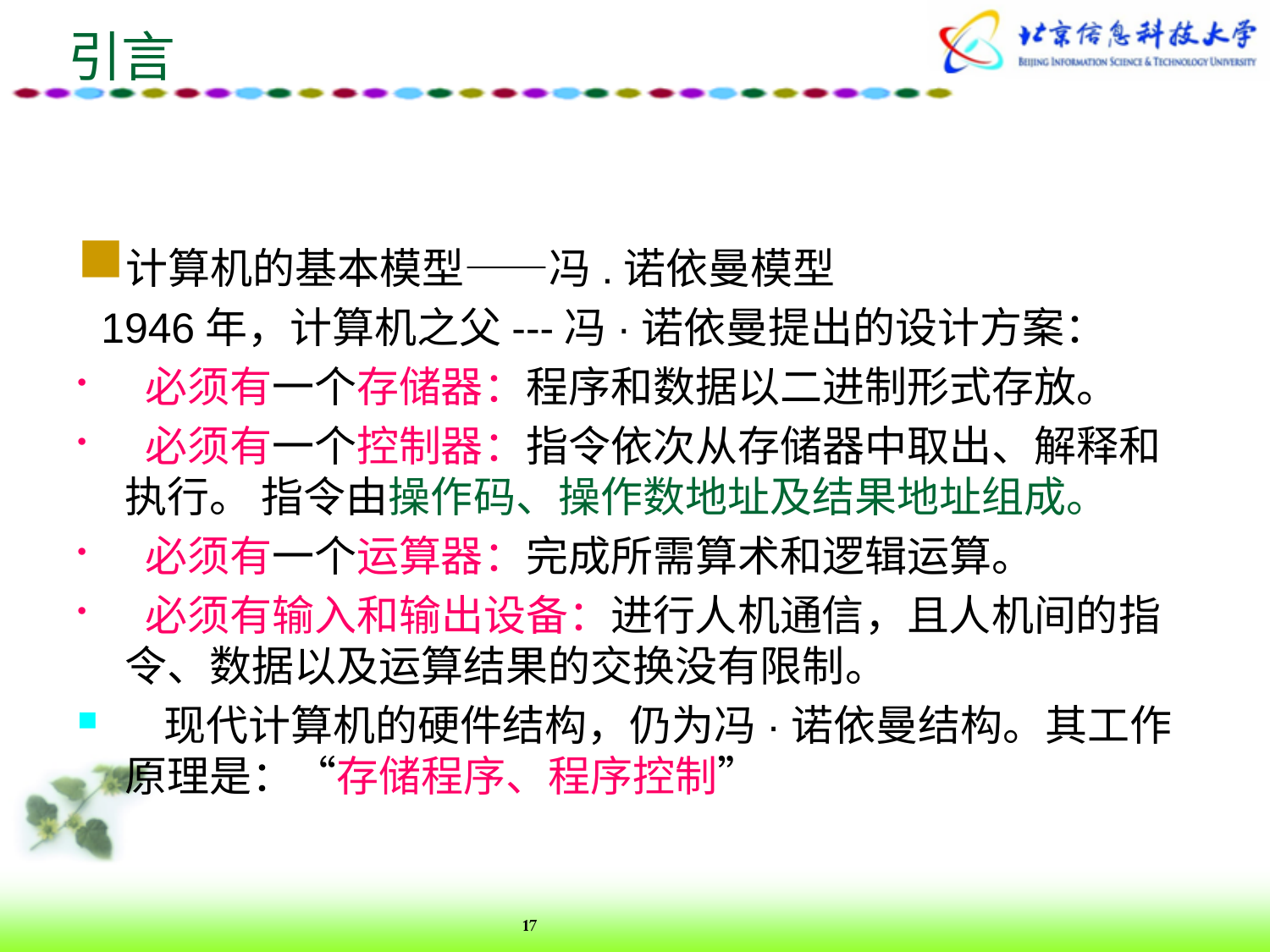

# 引言

计算机的基本模型——冯.诺依曼模型
  1946年，计算机之父---冯·诺依曼提出的设计方案：
 必须有一个存储器：程序和数据以二进制形式存放。
 必须有一个控制器：指令依次从存储器中取出、解释和执行。 指令由操作码、操作数地址及结果地址组成。
 必须有一个运算器：完成所需算术和逻辑运算。
 必须有输入和输出设备：进行人机通信，且人机间的指令、数据以及运算结果的交换没有限制。
   现代计算机的硬件结构，仍为冯·诺依曼结构。其工作原理是：“存储程序、程序控制”

17